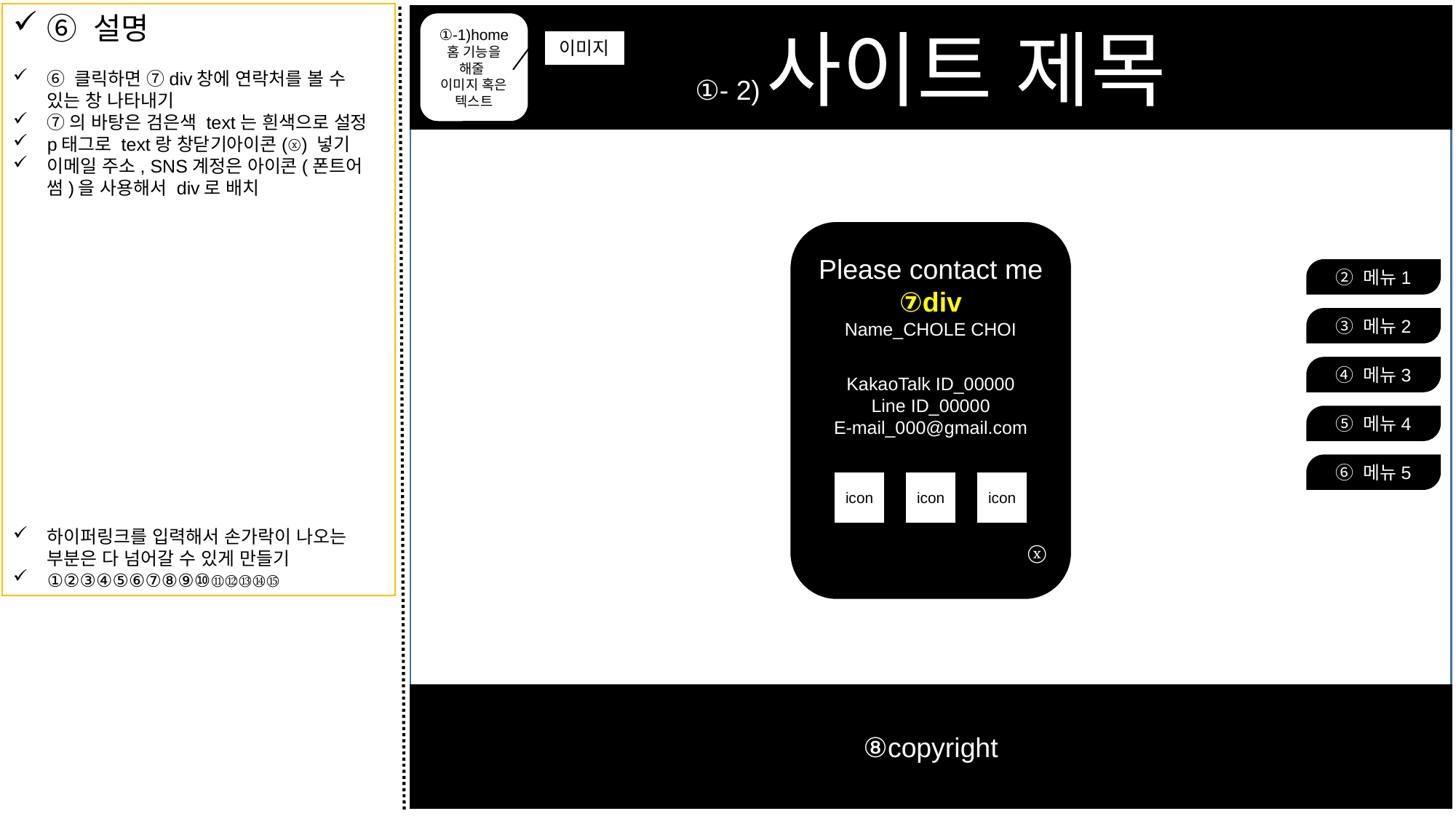

⑥ 설명

⑥ 클릭하면 ⑦div창에 연락처를 볼 수 있는 창 나타내기
⑦의 바탕은 검은색 text는 흰색으로 설정
p태그로 text랑 창닫기아이콘(ⓧ) 넣기
이메일 주소, SNS계정은 아이콘(폰트어썸)을 사용해서 div로 배치

하이퍼링크를 입력해서 손가락이 나오는 부분은 다 넘어갈 수 있게 만들기
①②③④⑤⑥⑦⑧⑨⑩⑪⑫⑬⑭⑮
①- 2)사이트 제목
①-1)home
홈 기능을 해줄
이미지 혹은 텍스트
이미지

Please contact me
⑦div
Name_CHOLE CHOI

KakaoTalk ID_00000
Line ID_00000
E-mail_000@gmail.com

ⓧ
icon
icon
icon
② 메뉴1
③ 메뉴2
④ 메뉴3
⑤ 메뉴4
⑥ 메뉴5
⑧copyright